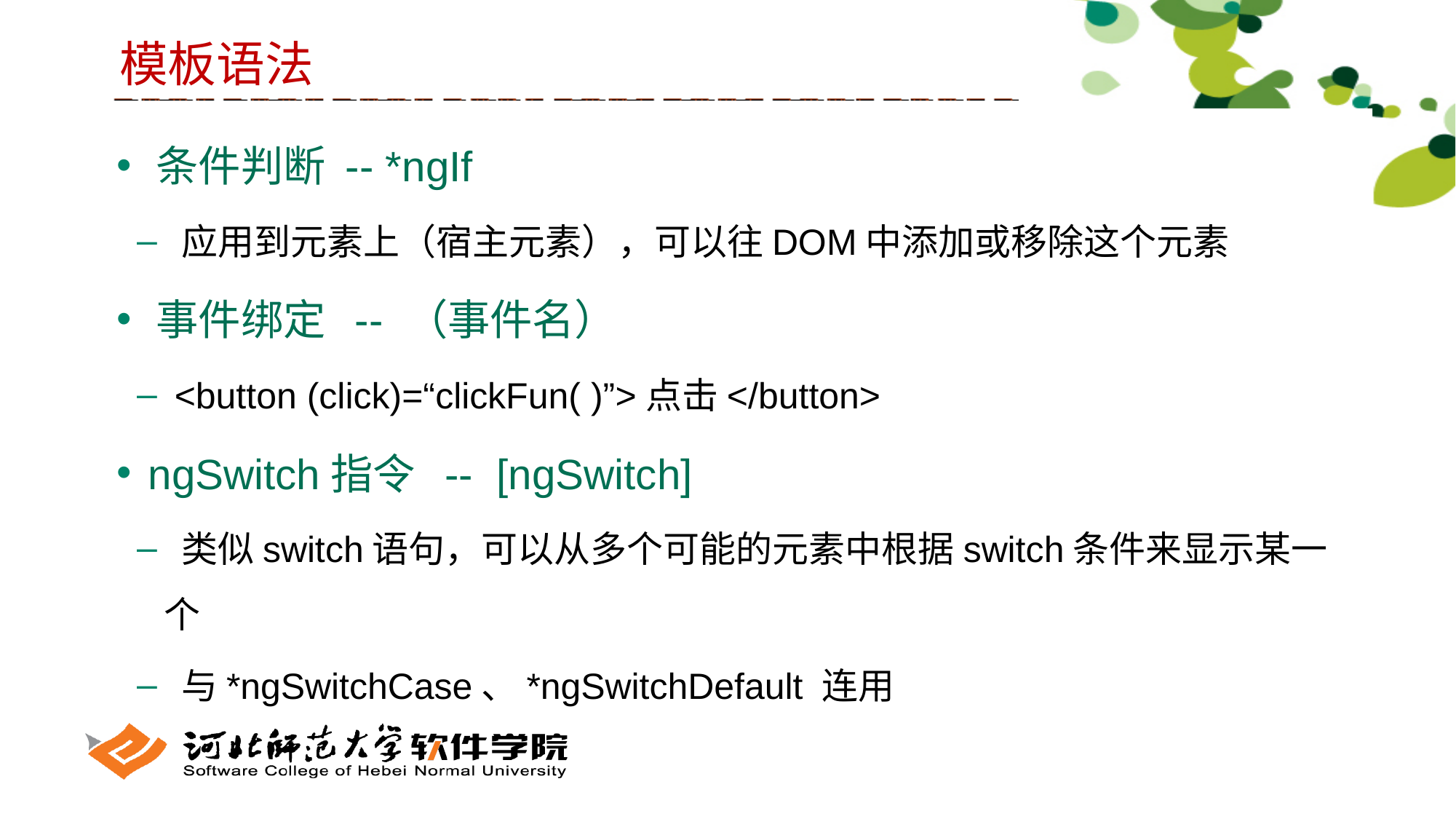

模板语法
 条件判断 -- *ngIf
 应用到元素上（宿主元素），可以往DOM中添加或移除这个元素
 事件绑定  -- （事件名）
 <button (click)=“clickFun( )”>点击</button>
 ngSwitch指令  --  [ngSwitch]
 类似switch语句，可以从多个可能的元素中根据switch条件来显示某一个
 与*ngSwitchCase、*ngSwitchDefault 连用